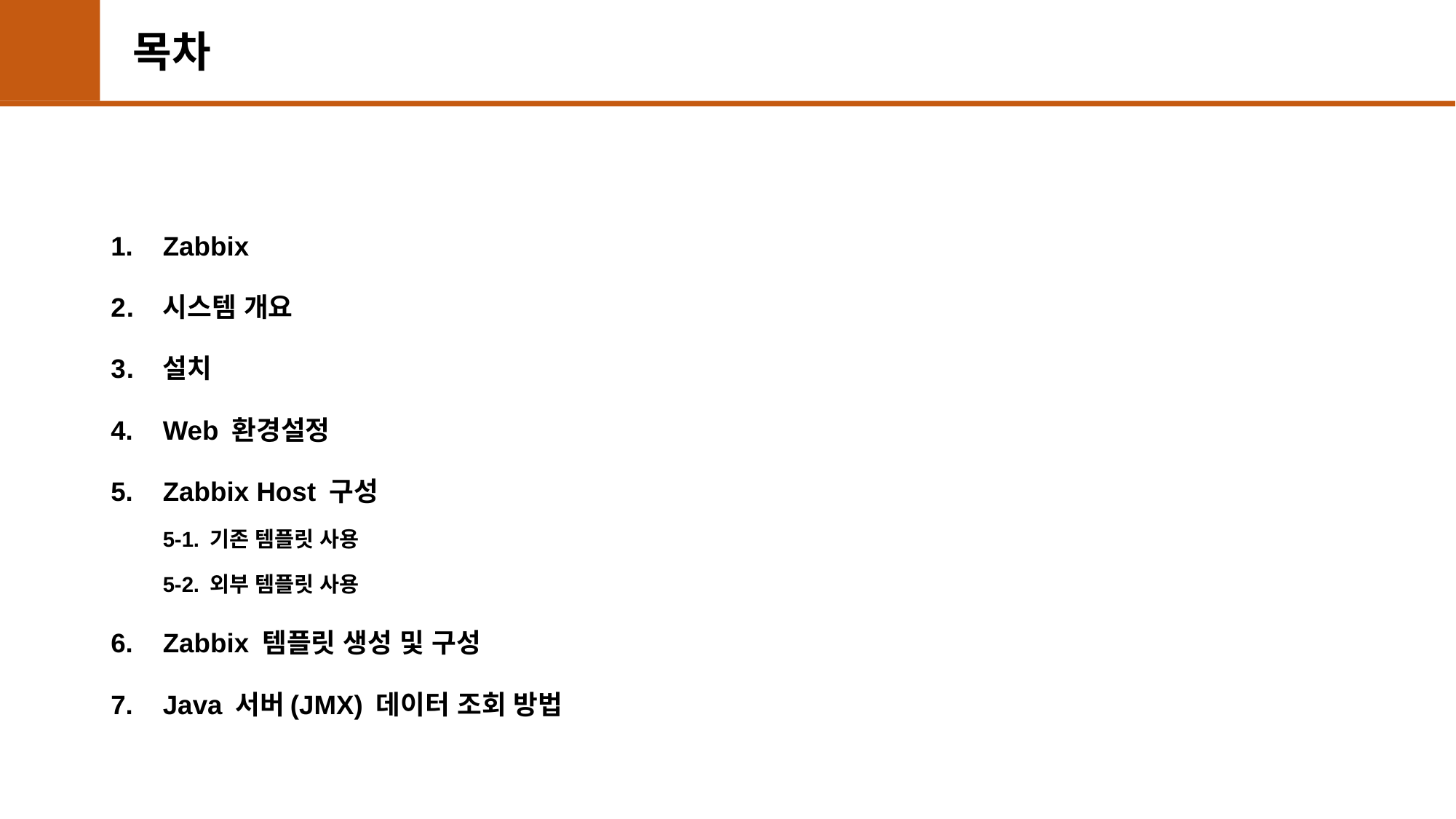

# 목차

Zabbix
시스템 개요
설치
Web 환경설정
Zabbix Host 구성
5-1. 기존 템플릿 사용
5-2. 외부 템플릿 사용
Zabbix 템플릿 생성 및 구성
Java 서버(JMX) 데이터 조회 방법